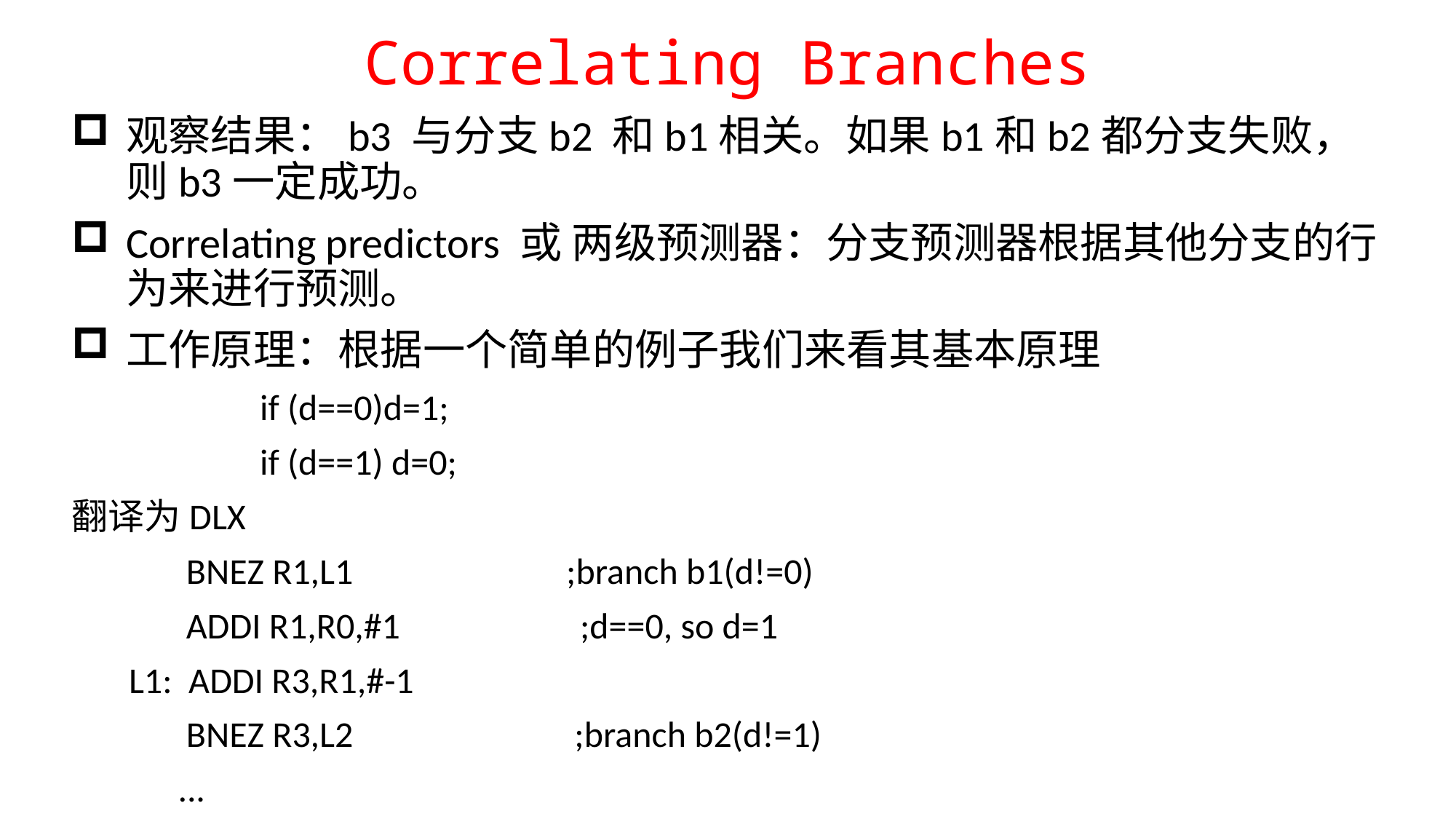

# Correlating Branches
观察结果：b3 与分支b2 和b1相关。如果b1和b2都分支失败，则b3一定成功。
Correlating predictors 或 两级预测器：分支预测器根据其他分支的行为来进行预测。
工作原理：根据一个简单的例子我们来看其基本原理
                       if (d==0)d=1;
                       if (d==1) d=0;
翻译为DLX
              BNEZ R1,L1                          ;branch b1(d!=0)
              ADDI R1,R0,#1                      ;d==0, so d=1
       L1:  ADDI R3,R1,#-1
              BNEZ R3,L2                           ;branch b2(d!=1)
             ...
   L2: